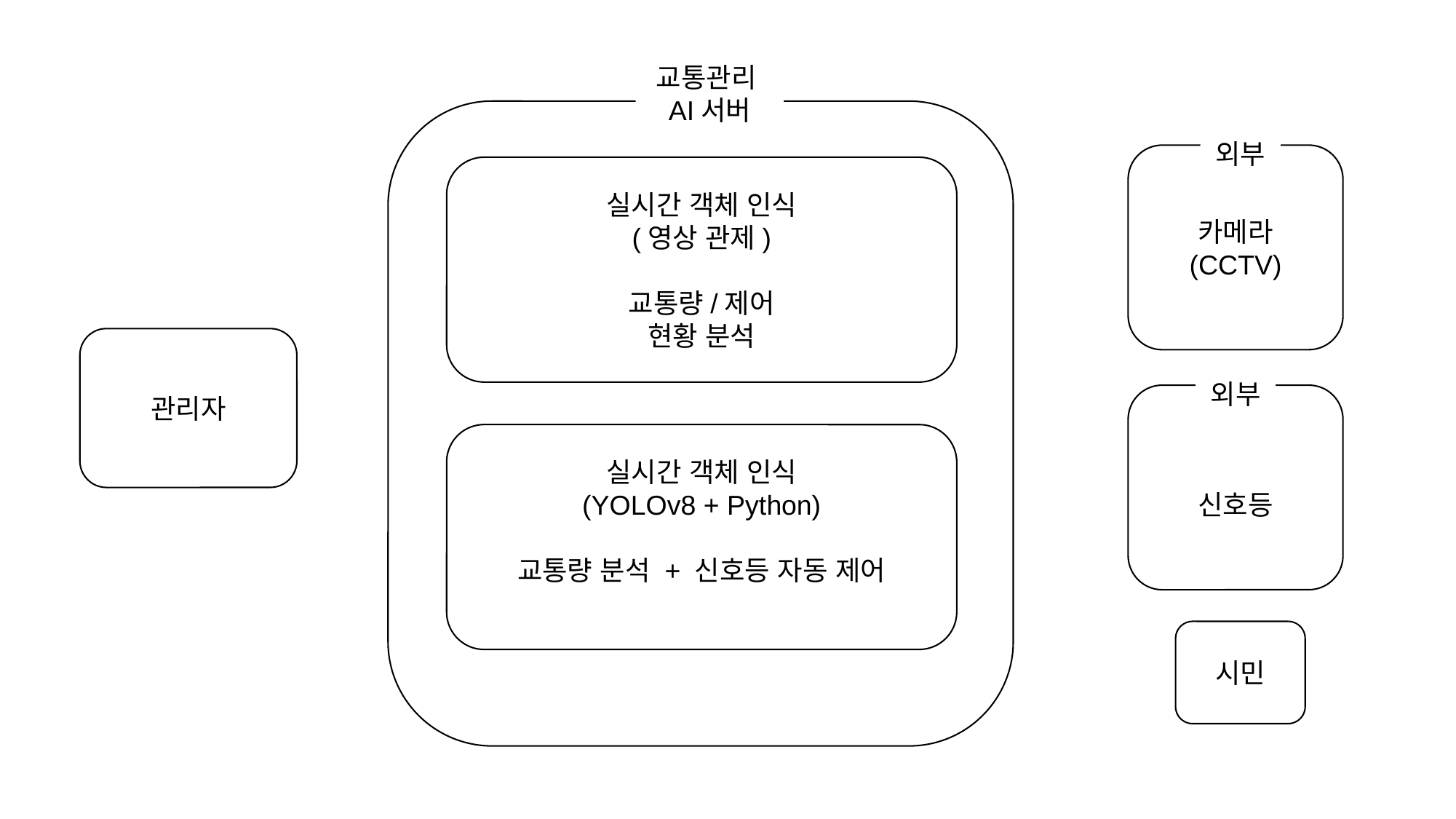

교통관리AI서버

외부
카메라
(CCTV)
실시간 객체 인식
(영상 관제)

교통량/제어
현황 분석

관리자

외부

신호등
실시간 객체 인식
(YOLOv8 + Python)

교통량 분석 + 신호등 자동 제어

시민